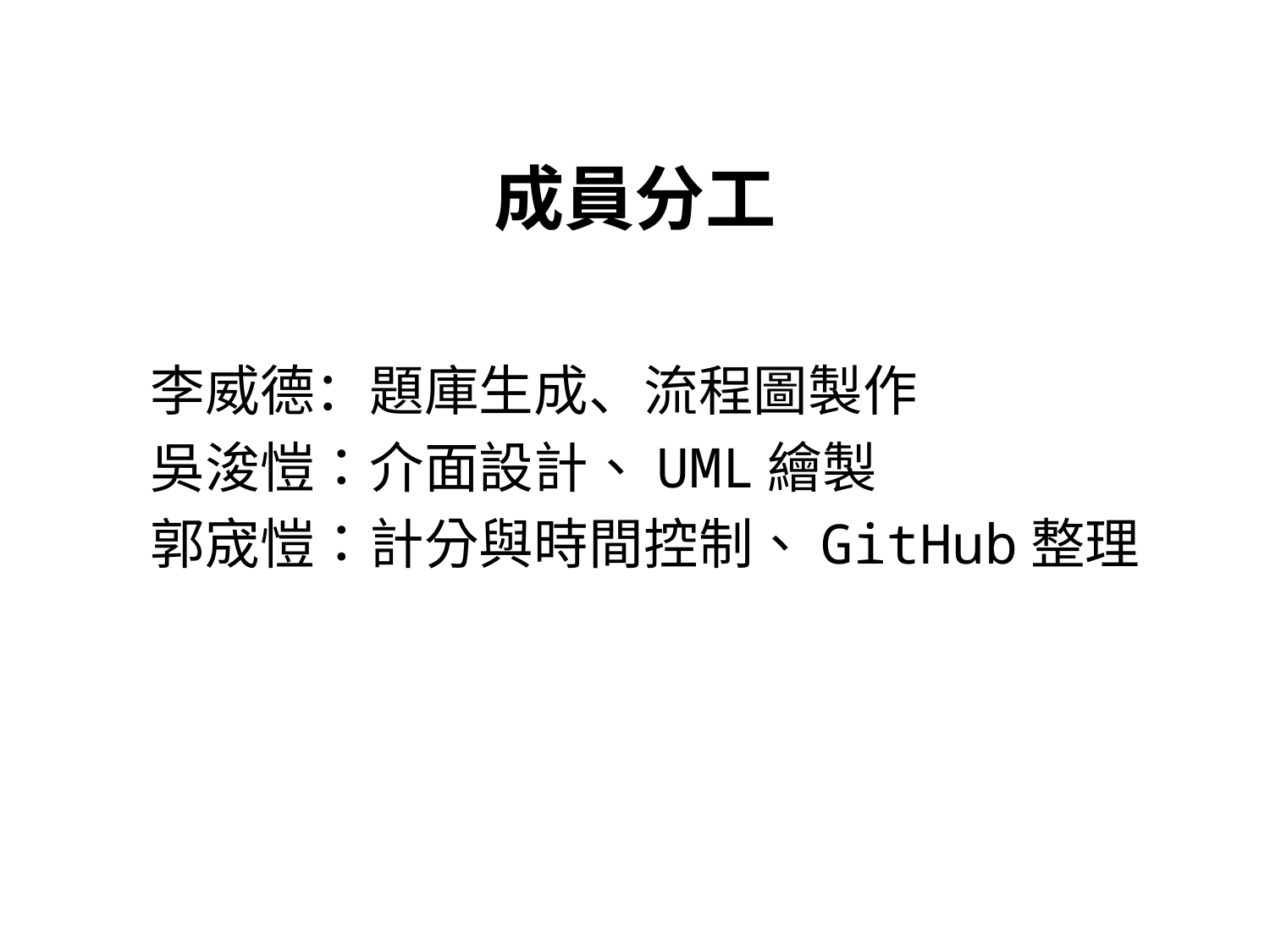

# 成員分工
李威德：題庫生成、流程圖製作
吳浚愷：介面設計、UML繪製
郭宬愷：計分與時間控制、GitHub整理